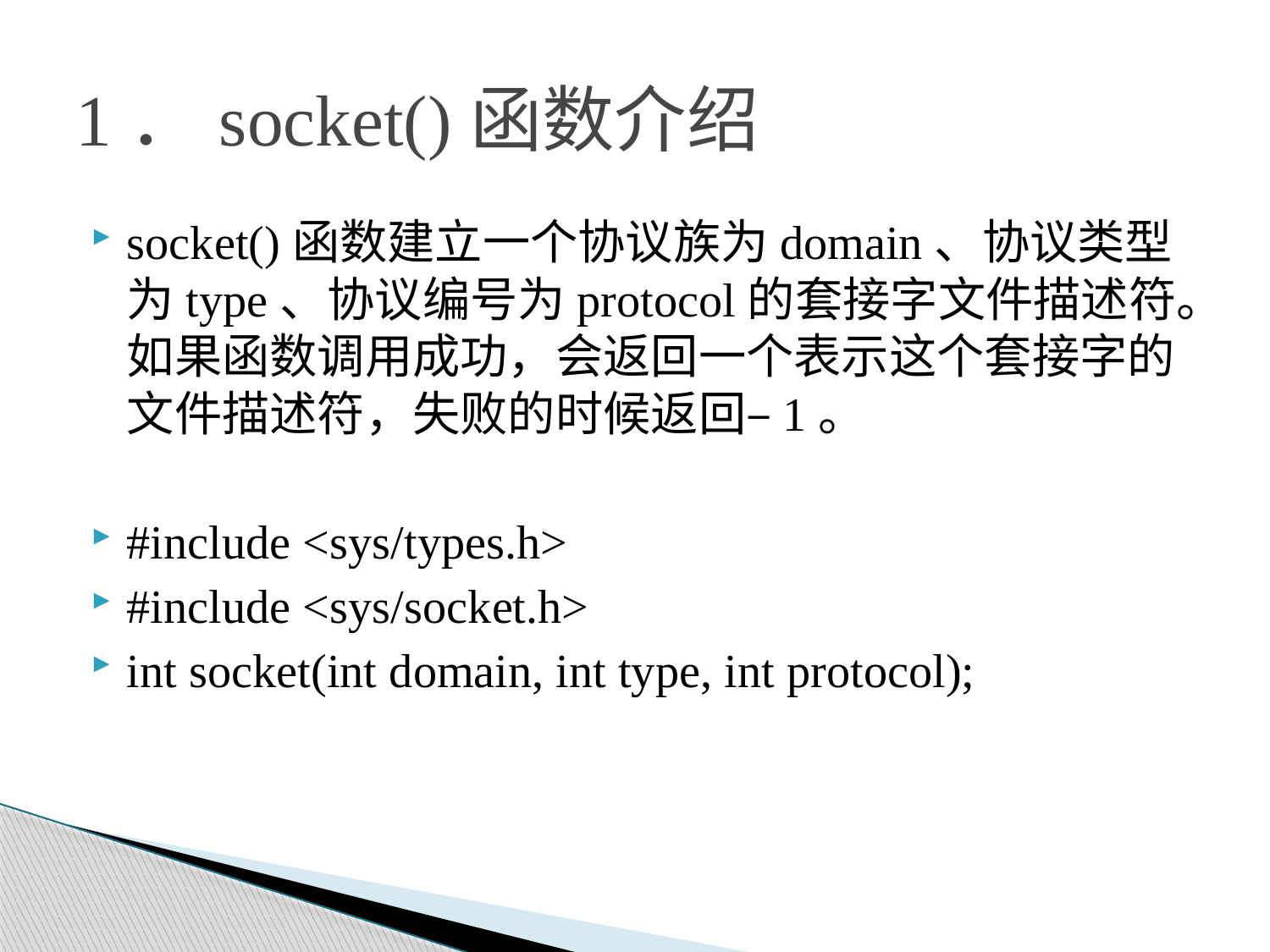

# 1．socket()函数介绍
socket()函数建立一个协议族为domain、协议类型为type、协议编号为protocol的套接字文件描述符。如果函数调用成功，会返回一个表示这个套接字的文件描述符，失败的时候返回–1。

#include <sys/types.h>
#include <sys/socket.h>
int socket(int domain, int type, int protocol);